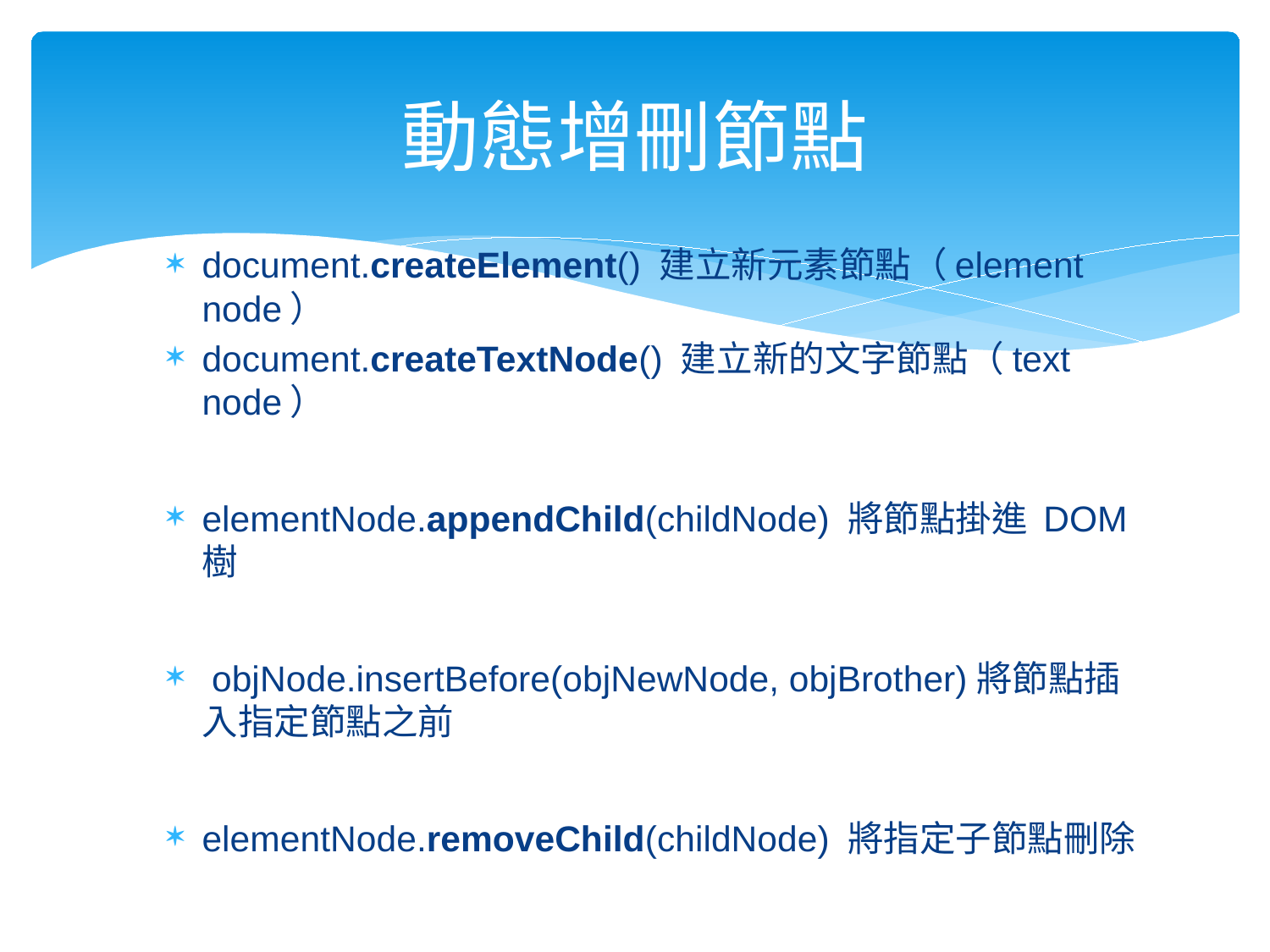

# 動態增刪節點
document.createElement() 建立新元素節點（element node）
document.createTextNode() 建立新的文字節點（text node）

elementNode.appendChild(childNode) 將節點掛進 DOM 樹

 objNode.insertBefore(objNewNode, objBrother)將節點插入指定節點之前

elementNode.removeChild(childNode) 將指定子節點刪除

28